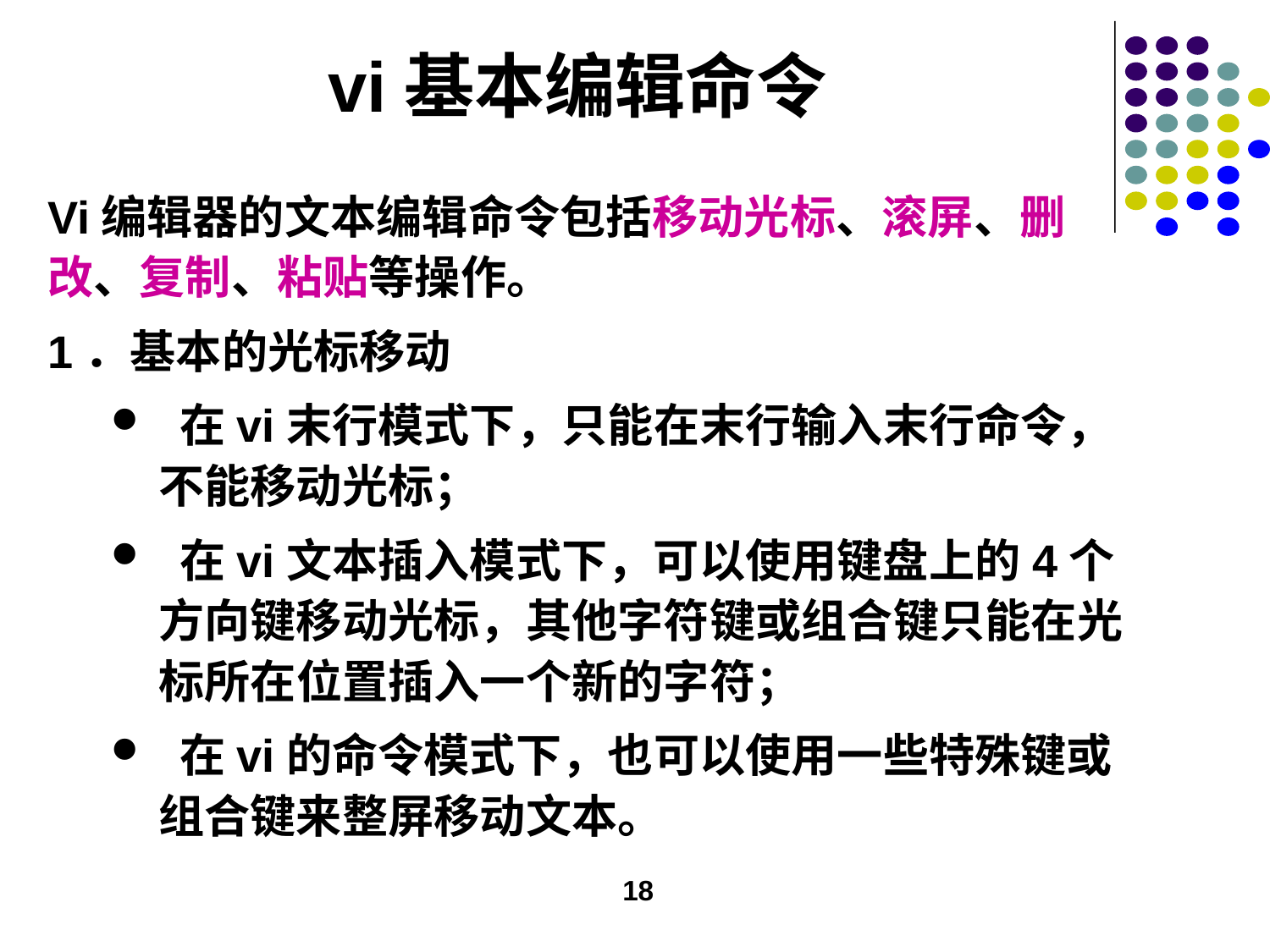

vi基本编辑命令
Vi编辑器的文本编辑命令包括移动光标、滚屏、删改、复制、粘贴等操作。
1．基本的光标移动
 在vi末行模式下，只能在末行输入末行命令，不能移动光标；
 在vi文本插入模式下，可以使用键盘上的4个方向键移动光标，其他字符键或组合键只能在光标所在位置插入一个新的字符；
 在vi的命令模式下，也可以使用一些特殊键或组合键来整屏移动文本。
18